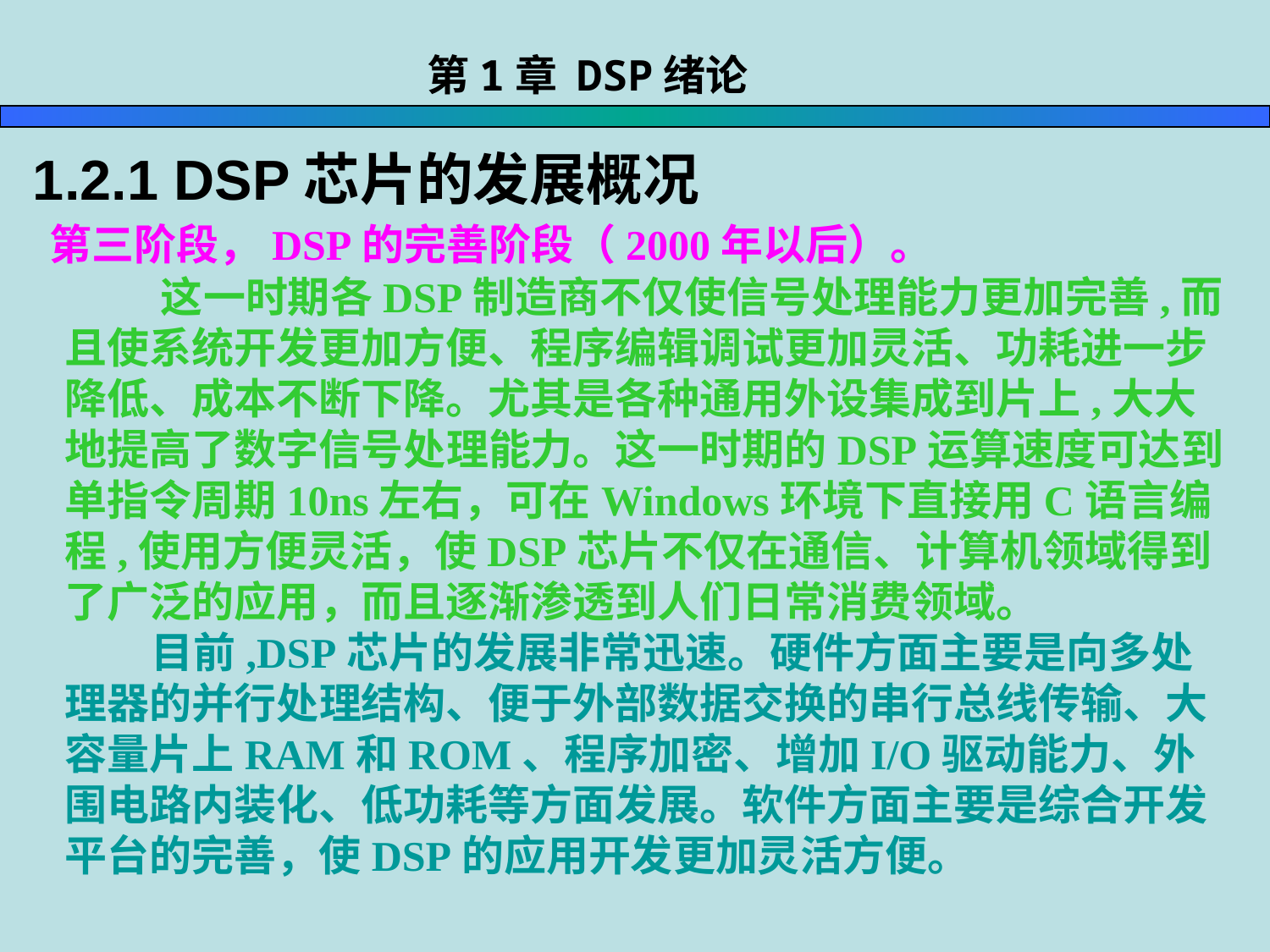

第1章 DSP绪论

1.2.1 DSP芯片的发展概况
第三阶段，DSP的完善阶段（2000年以后）。
         这一时期各DSP制造商不仅使信号处理能力更加完善,而且使系统开发更加方便、程序编辑调试更加灵活、功耗进一步降低、成本不断下降。尤其是各种通用外设集成到片上,大大地提高了数字信号处理能力。这一时期的DSP运算速度可达到单指令周期10ns左右，可在Windows环境下直接用C语言编程,使用方便灵活，使DSP芯片不仅在通信、计算机领域得到了广泛的应用，而且逐渐渗透到人们日常消费领域。
        目前,DSP芯片的发展非常迅速。硬件方面主要是向多处理器的并行处理结构、便于外部数据交换的串行总线传输、大容量片上RAM和ROM、程序加密、增加I/O驱动能力、外围电路内装化、低功耗等方面发展。软件方面主要是综合开发平台的完善，使DSP的应用开发更加灵活方便。
11